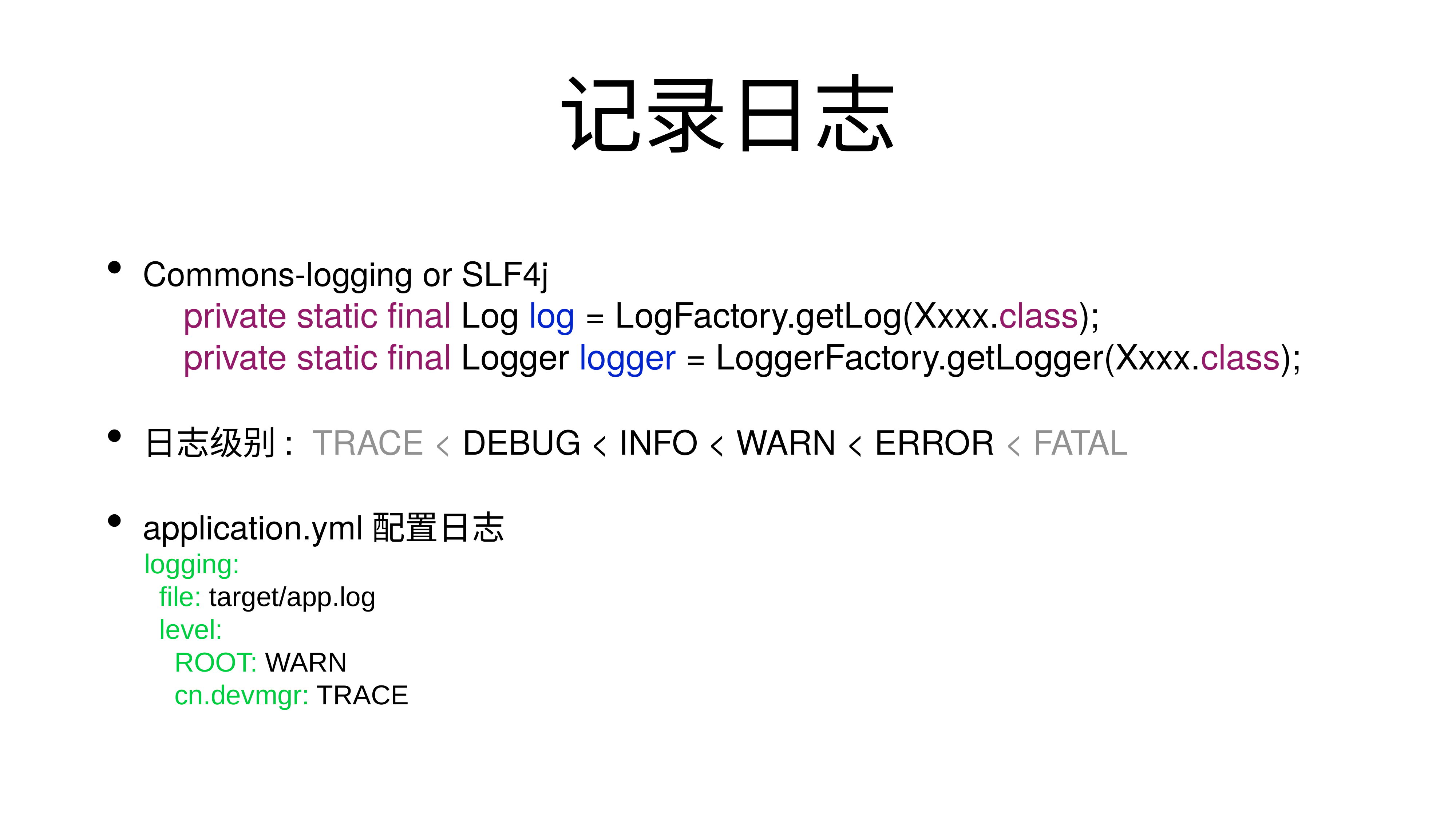

# 记录日志
Commons-logging or SLF4j
        private static final Log log = LogFactory.getLog(Xxxx.class);
        private static final Logger logger = LoggerFactory.getLogger(Xxxx.class);
日志级别:  TRACE < DEBUG < INFO < WARN < ERROR < FATAL
application.yml配置日志
     logging:
       file: target/app.log
       level:
         ROOT: WARN
         cn.devmgr: TRACE